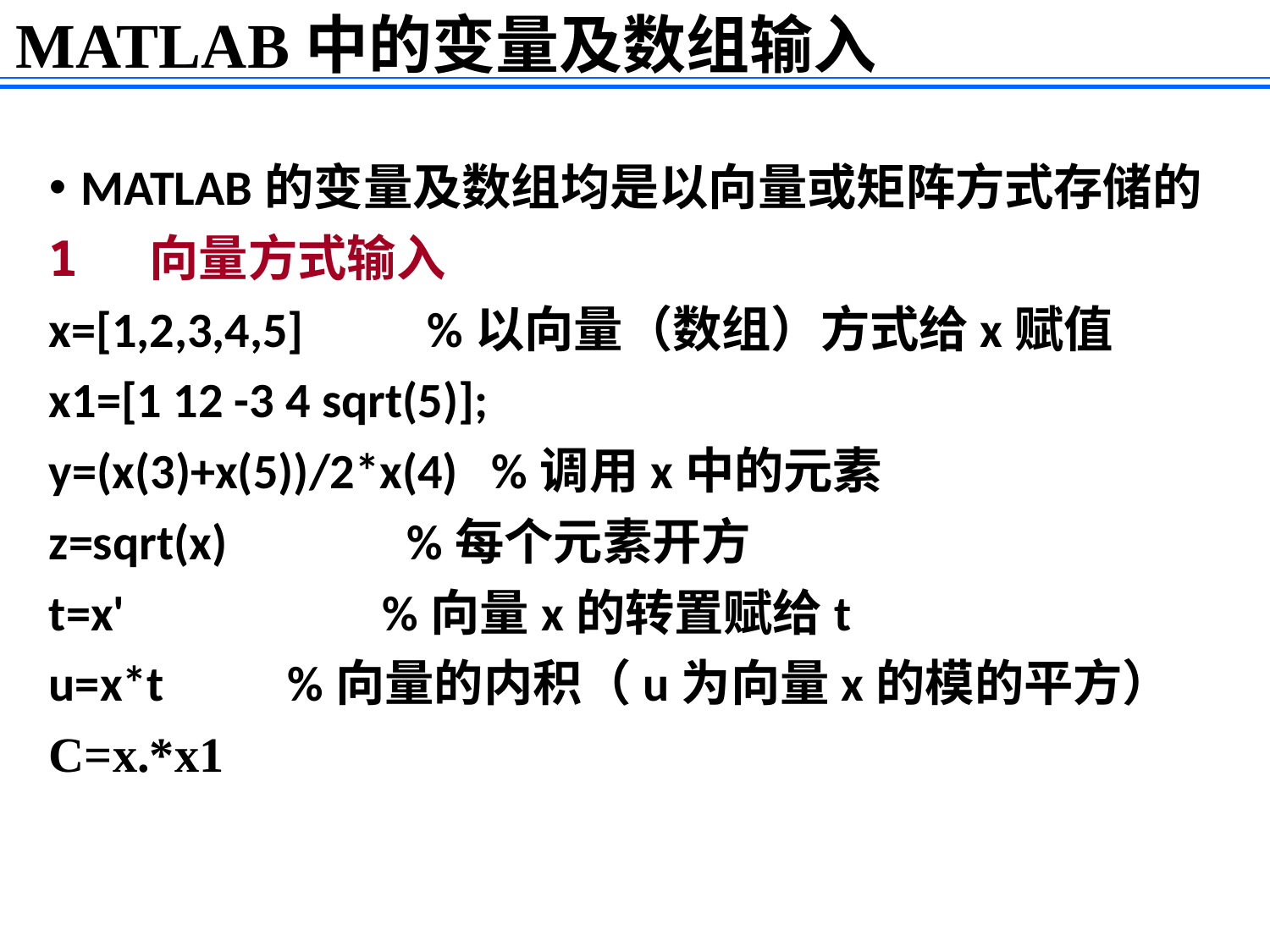

MATLAB中的变量及数组输入

MATLAB的变量及数组均是以向量或矩阵方式存储的
1  向量方式输入
x=[1,2,3,4,5]           %以向量（数组）方式给x赋值
x1=[1 12 -3 4 sqrt(5)];
y=(x(3)+x(5))/2*x(4)   %调用x中的元素
z=sqrt(x)                %每个元素开方
t=x'                       %向量x的转置赋给t
u=x*t           %向量的内积（u为向量x的模的平方）
C=x.*x1